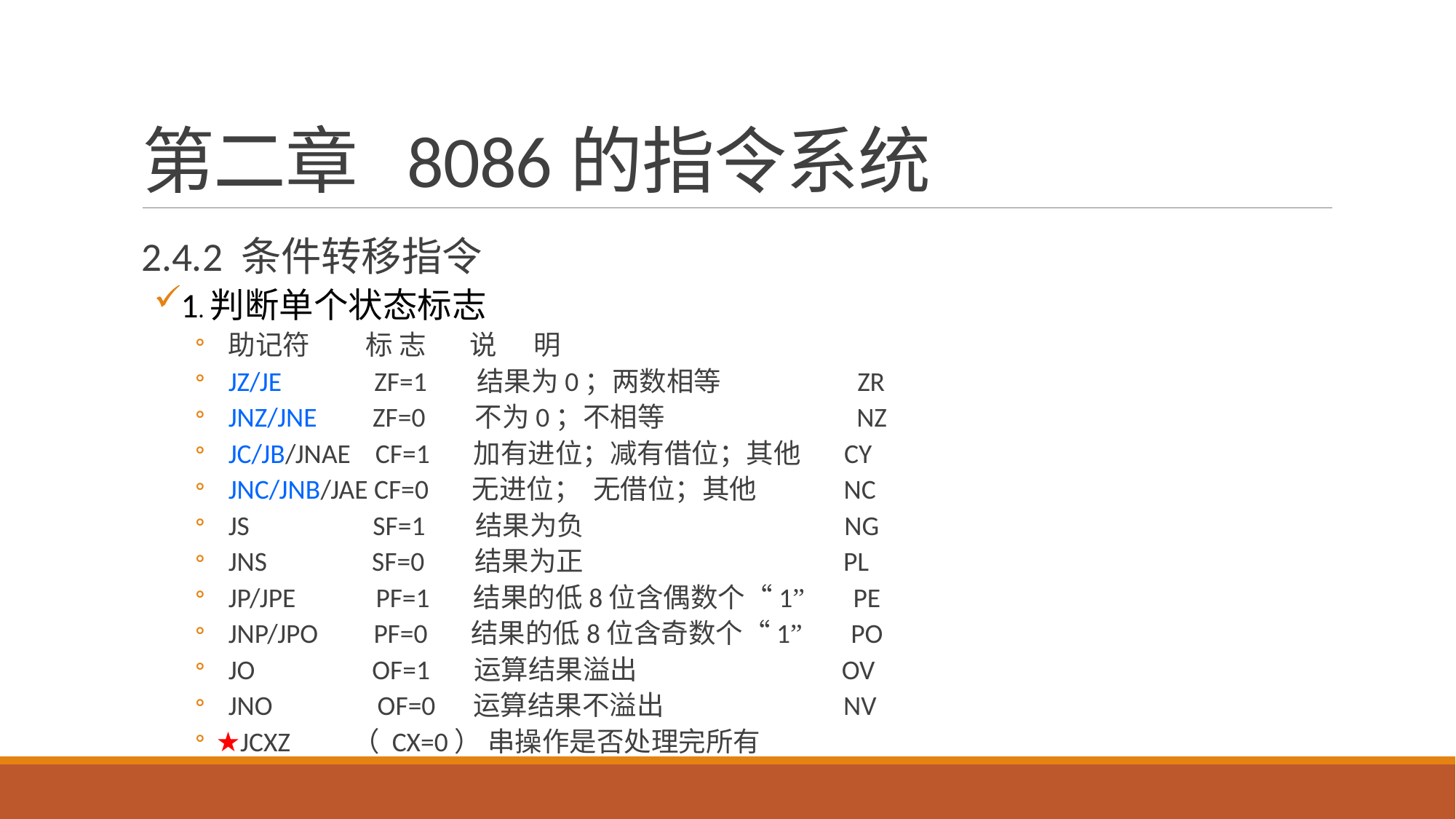

# 第二章  8086的指令系统
2.4.2 条件转移指令
1.判断单个状态标志
 助记符         标 志       说      明
  JZ/JE               ZF=1       结果为0；两数相等                     ZR
  JNZ/JNE         ZF=0       不为0；不相等                              NZ
  JC/JB/JNAE    CF=1      加有进位；减有借位；其他      CY
  JNC/JNB/JAE CF=0      无进位；  无借位；其他             NC
  JS                    SF=1       结果为负                                         NG
  JNS                 SF=0       结果为正                                         PL
  JP/JPE             PF=1      结果的低8位含偶数个“1”       PE
  JNP/JPO         PF=0      结果的低8位含奇数个“1”       PO
  JO                   OF=1      运算结果溢出                                OV
  JNO                 OF=0     运算结果不溢出                            NV
★JCXZ         （ CX=0） 串操作是否处理完所有